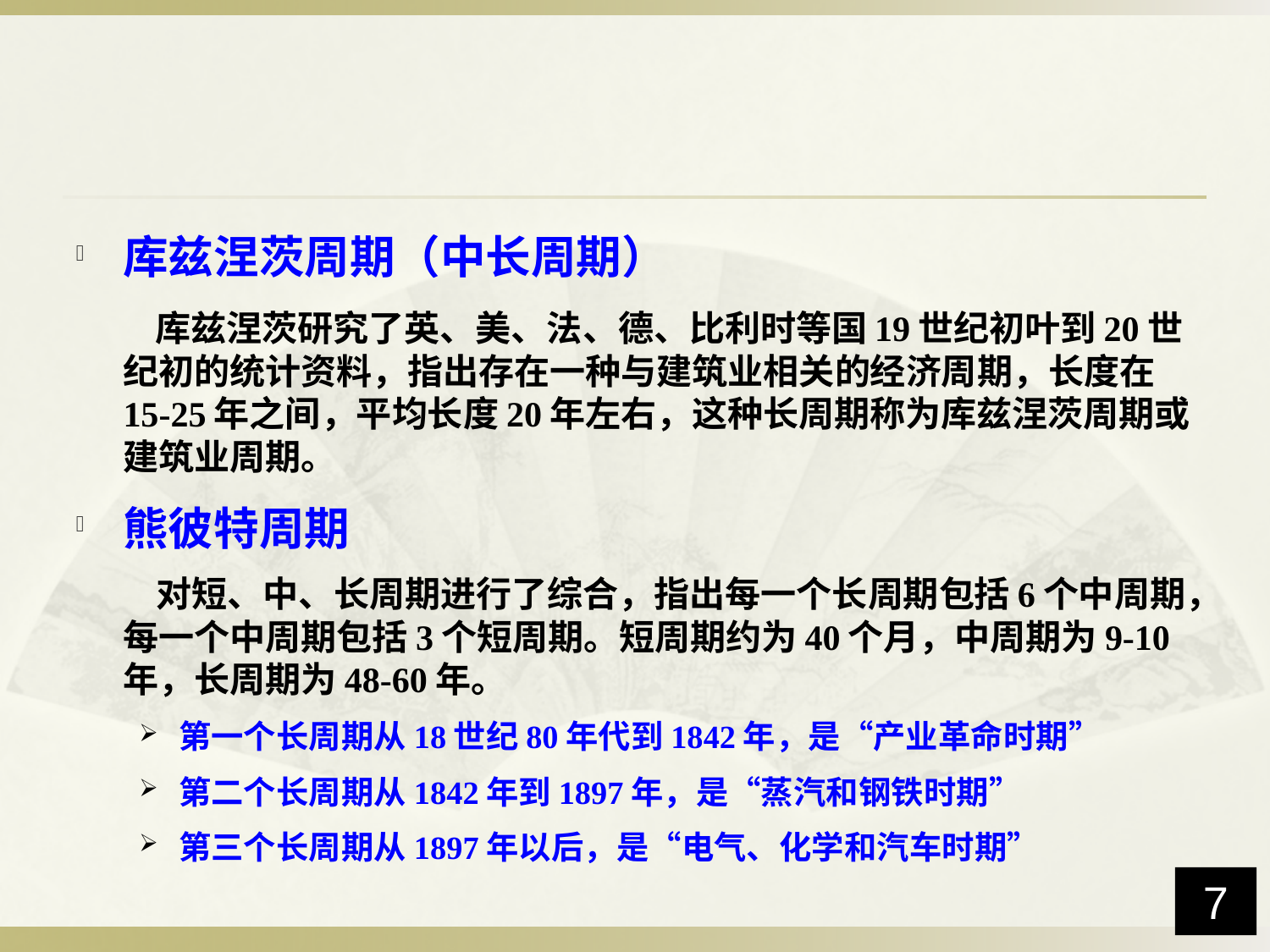

库兹涅茨周期（中长周期）
        库兹涅茨研究了英、美、法、德、比利时等国19世纪初叶到20世纪初的统计资料，指出存在一种与建筑业相关的经济周期，长度在15-25年之间，平均长度20年左右，这种长周期称为库兹涅茨周期或建筑业周期。
熊彼特周期
         对短、中、长周期进行了综合，指出每一个长周期包括6个中周期，每一个中周期包括3个短周期。短周期约为40个月，中周期为9-10年，长周期为48-60年。
第一个长周期从18世纪80年代到1842年，是“产业革命时期”
第二个长周期从1842年到1897年，是“蒸汽和钢铁时期”
第三个长周期从1897年以后，是“电气、化学和汽车时期”
7